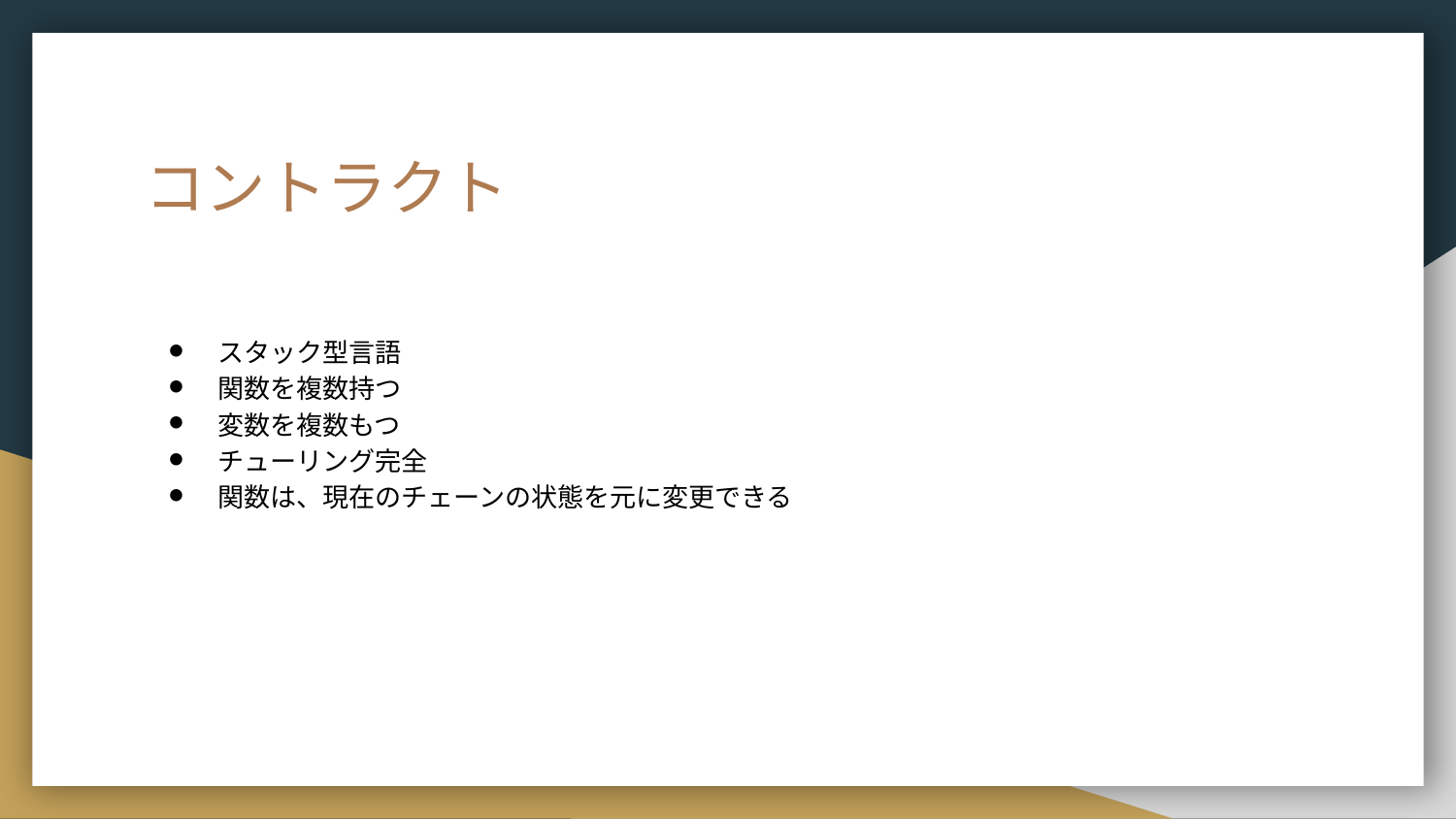

# コントラクト
スタック型言語
関数を複数持つ
変数を複数もつ
チューリング完全
関数は、現在のチェーンの状態を元に変更できる